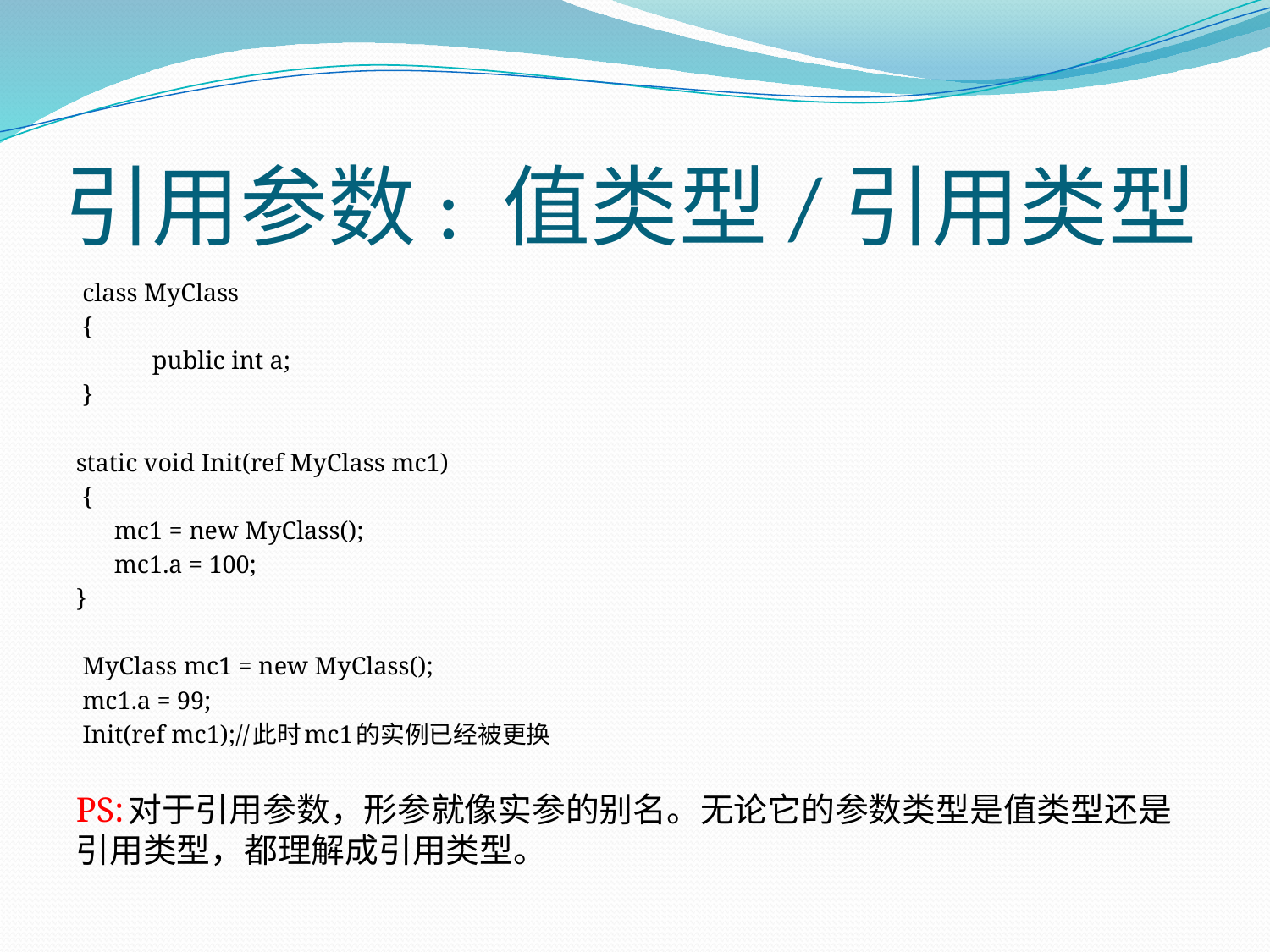

# 引用参数: 值类型/引用类型
 class MyClass
 {
            public int a;
 }

static void Init(ref MyClass mc1)
 {
      mc1 = new MyClass();
      mc1.a = 100;
}

 MyClass mc1 = new MyClass();
 mc1.a = 99;
 Init(ref mc1);//此时mc1的实例已经被更换

PS:对于引用参数，形参就像实参的别名。无论它的参数类型是值类型还是引用类型，都理解成引用类型。